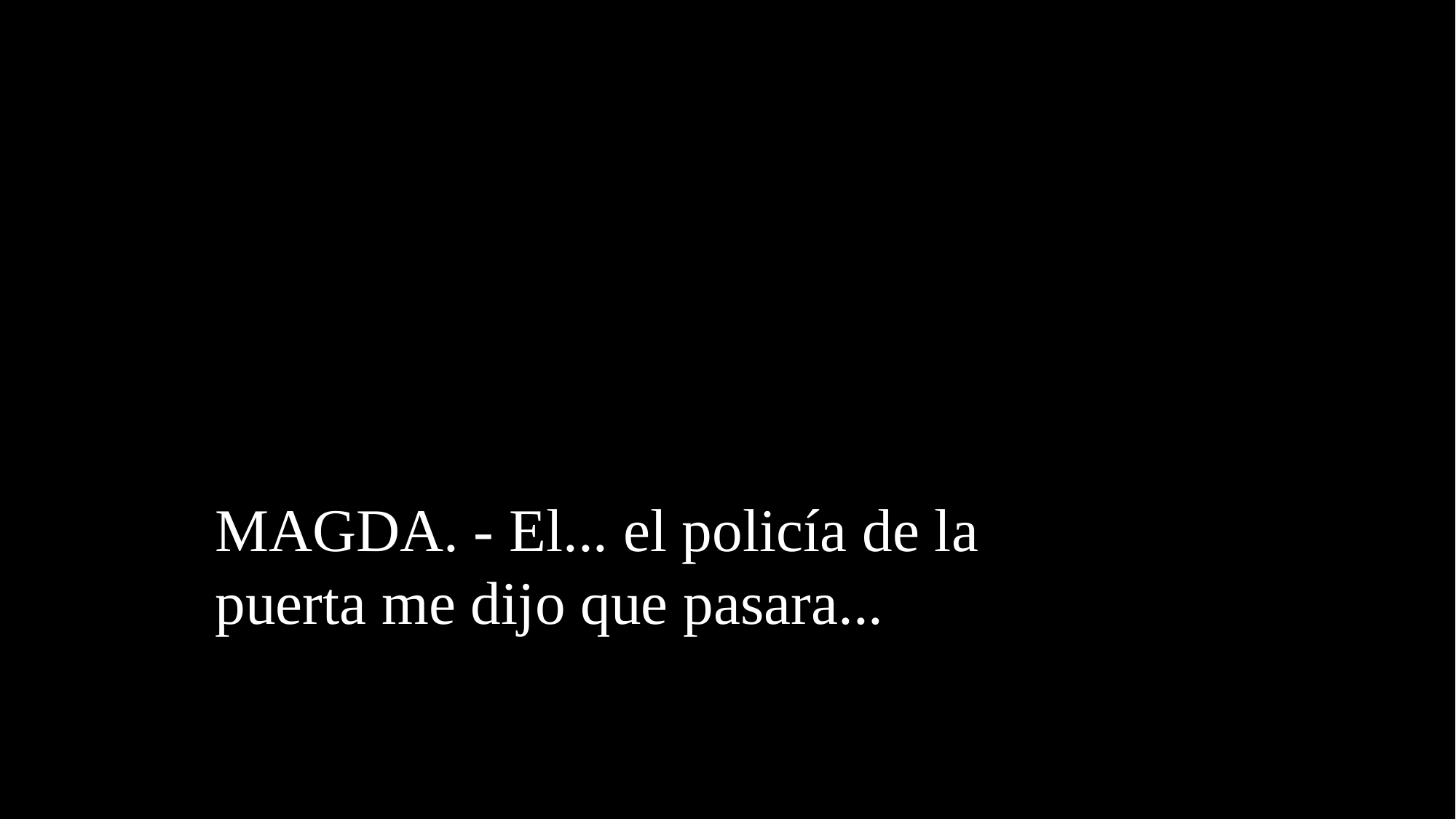

MAGDA. - El... el policía de la puerta me dijo que pasara...

マグダ: その、あの警官に、中に入るようにと...